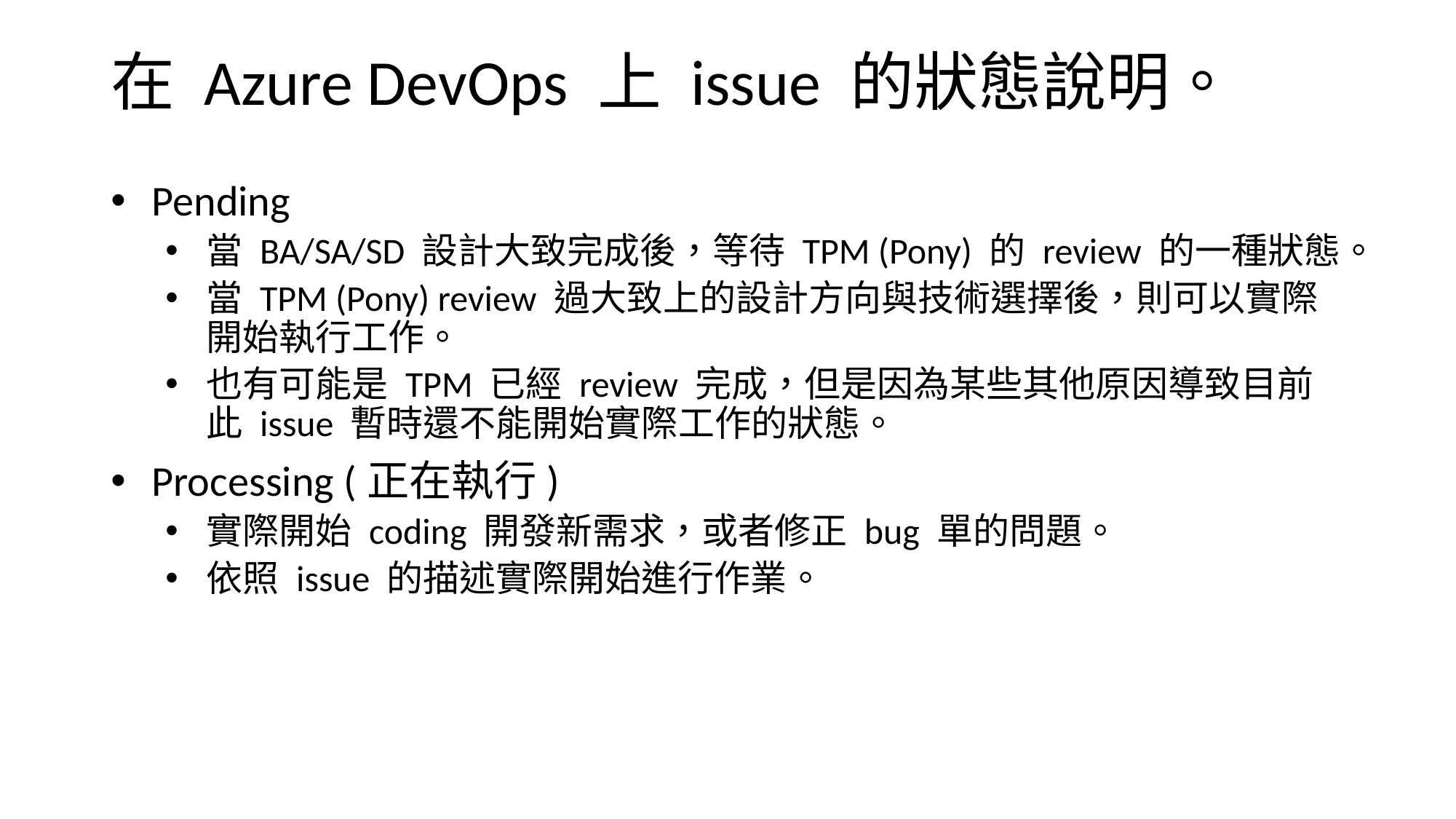

# 在 Azure DevOps 上 issue 的狀態說明。
Pending
當 BA/SA/SD 設計大致完成後，等待 TPM (Pony) 的 review 的一種狀態。
當 TPM (Pony) review 過大致上的設計方向與技術選擇後，則可以實際開始執行工作。
也有可能是 TPM 已經 review 完成，但是因為某些其他原因導致目前此 issue 暫時還不能開始實際工作的狀態。
Processing (正在執行)
實際開始 coding 開發新需求，或者修正 bug 單的問題。
依照 issue 的描述實際開始進行作業。